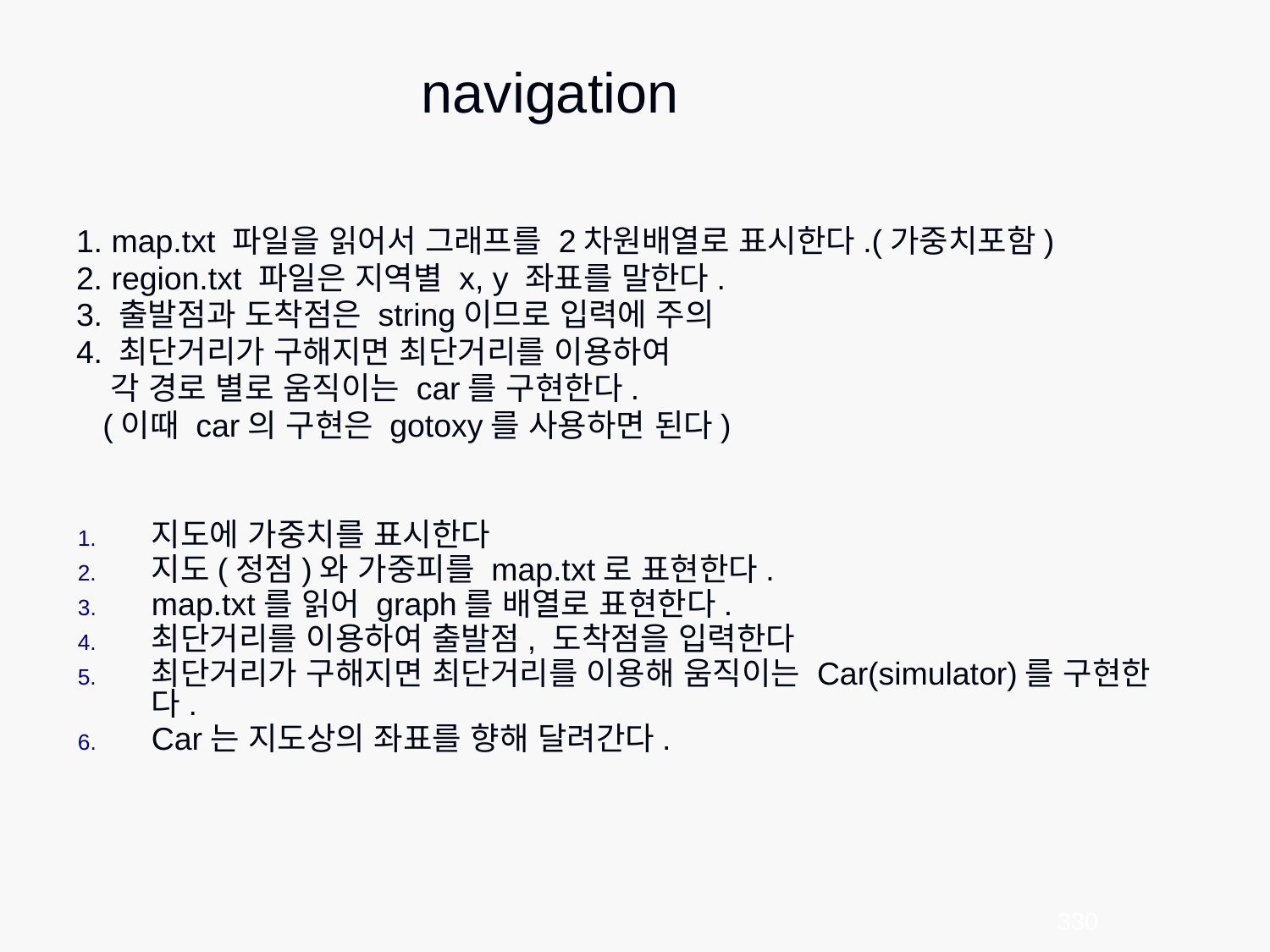

navigation
1. map.txt 파일을 읽어서 그래프를 2차원배열로 표시한다.(가중치포함)
2. region.txt 파일은 지역별 x, y 좌표를 말한다.
3. 출발점과 도착점은 string이므로 입력에 주의
4. 최단거리가 구해지면 최단거리를 이용하여
   각 경로 별로 움직이는 car를 구현한다.
   (이때 car의 구현은 gotoxy를 사용하면 된다)

지도에 가중치를 표시한다
지도(정점)와 가중피를 map.txt로 표현한다.
map.txt를 읽어 graph를 배열로 표현한다.
최단거리를 이용하여 출발점, 도착점을 입력한다
최단거리가 구해지면 최단거리를 이용해 움직이는 Car(simulator)를 구현한다.
Car는 지도상의 좌표를 향해 달려간다.
330